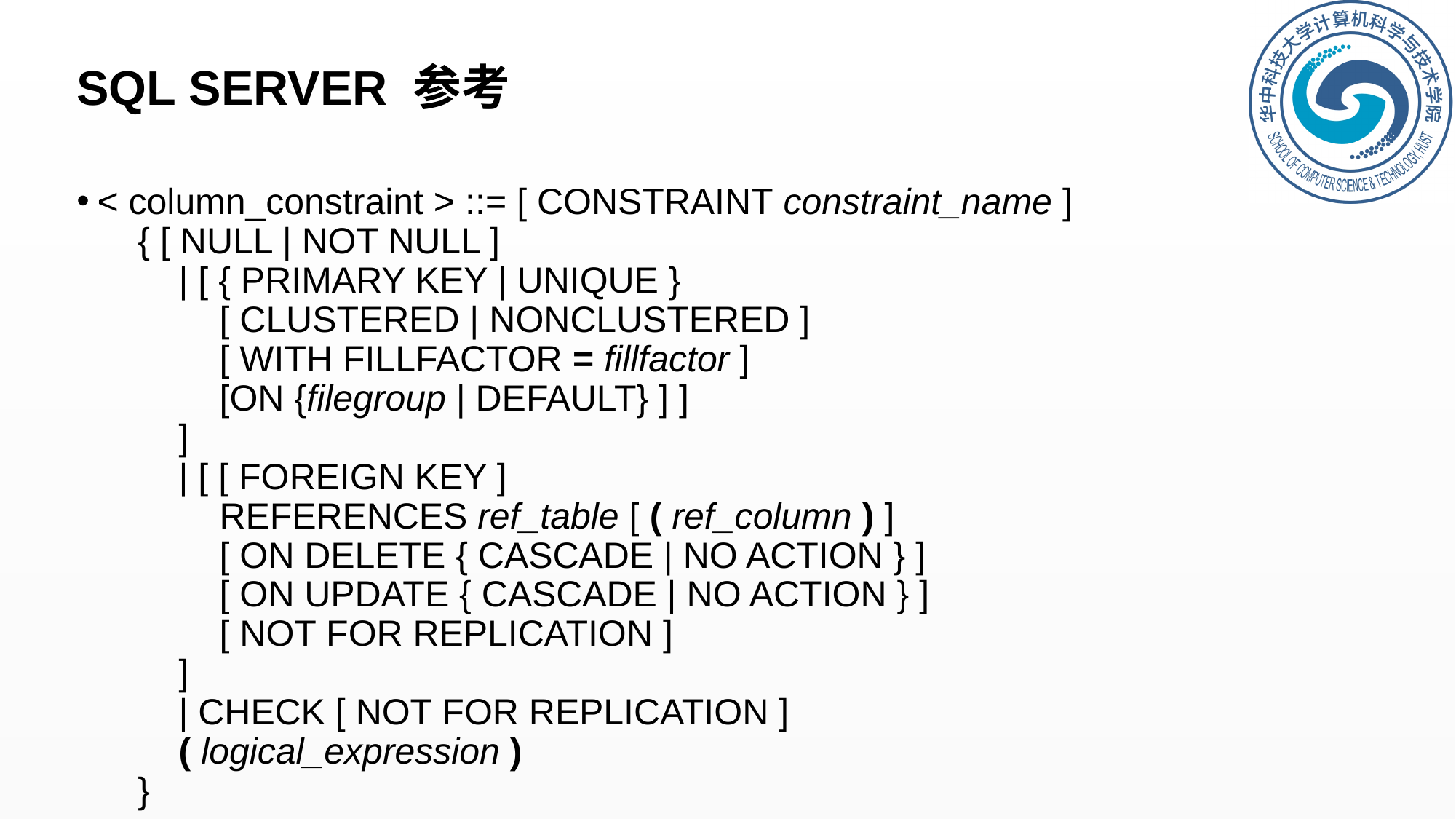

# SQL SERVER 参考
< column_constraint > ::= [ CONSTRAINT constraint_name ]
    { [ NULL | NOT NULL ]
        | [ { PRIMARY KEY | UNIQUE }
            [ CLUSTERED | NONCLUSTERED ]
            [ WITH FILLFACTOR = fillfactor ]
            [ON {filegroup | DEFAULT} ] ]
        ]
        | [ [ FOREIGN KEY ]
            REFERENCES ref_table [ ( ref_column ) ]
            [ ON DELETE { CASCADE | NO ACTION } ]
            [ ON UPDATE { CASCADE | NO ACTION } ]
            [ NOT FOR REPLICATION ]
        ]
        | CHECK [ NOT FOR REPLICATION ]
        ( logical_expression )
    }